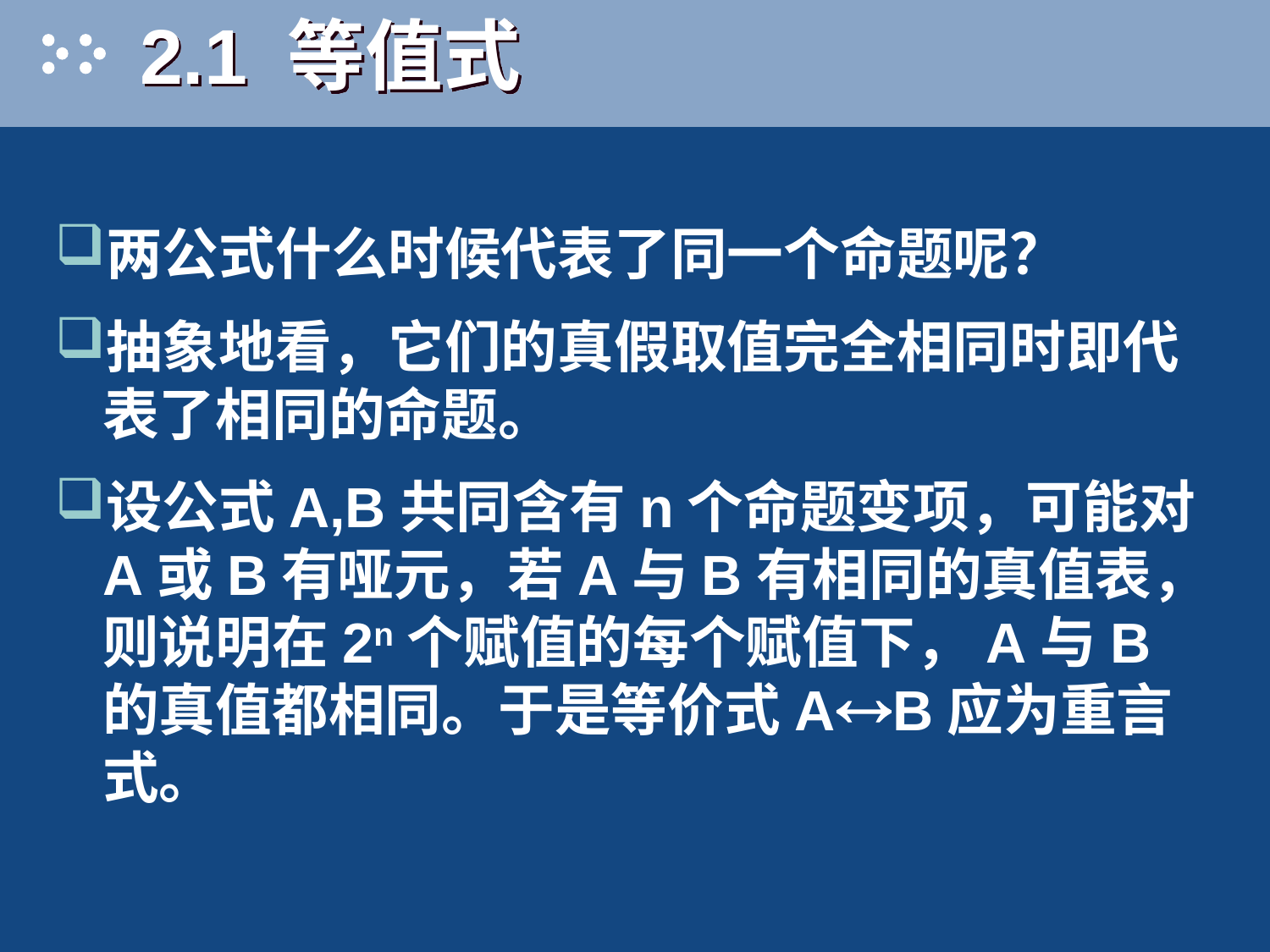

# 2.1 等值式
两公式什么时候代表了同一个命题呢？
抽象地看，它们的真假取值完全相同时即代表了相同的命题。
设公式A,B共同含有n个命题变项，可能对A或B有哑元，若A与B有相同的真值表，则说明在2n个赋值的每个赋值下，A与B的真值都相同。于是等价式A↔B应为重言式。